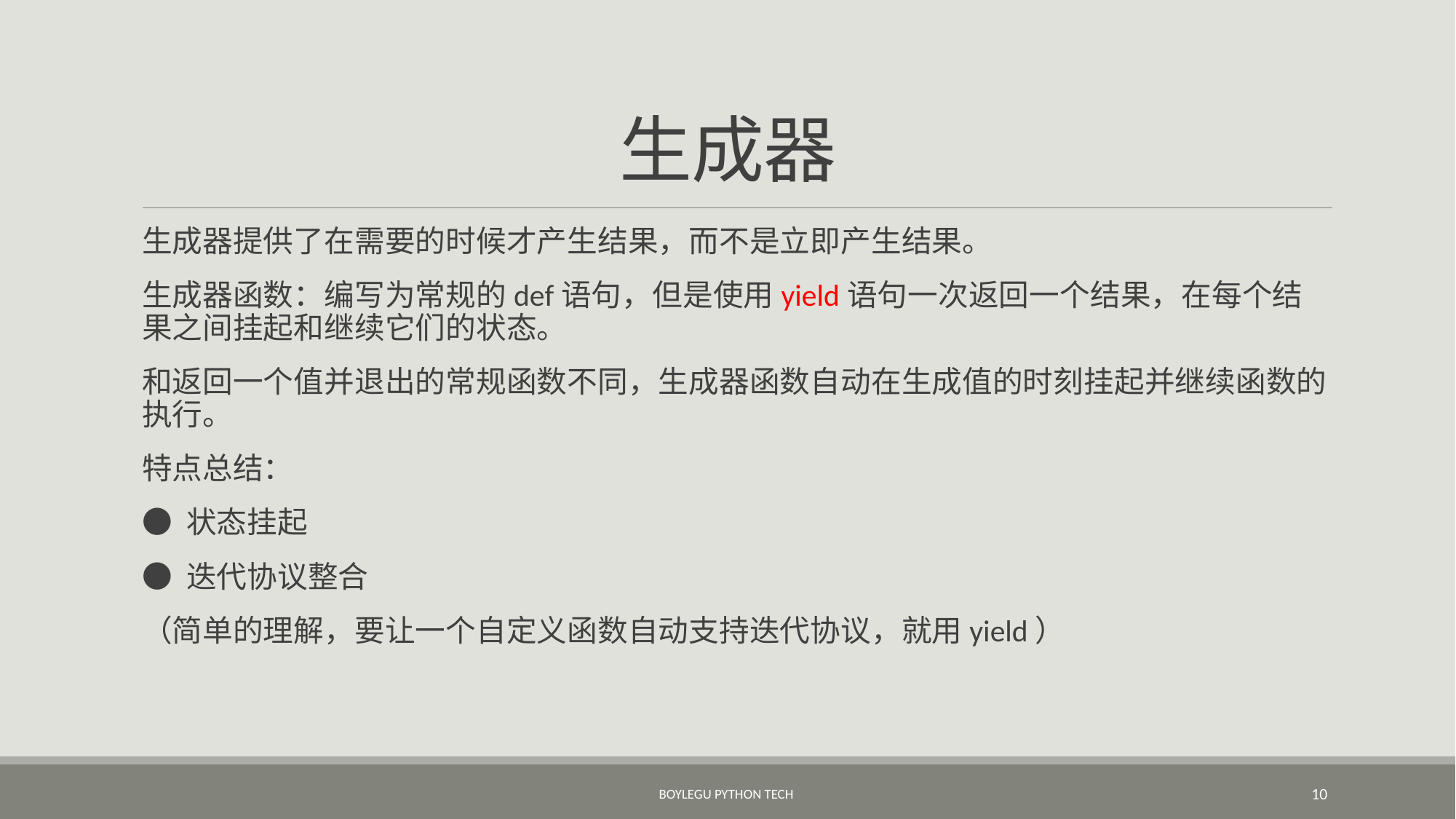

# 生成器
生成器提供了在需要的时候才产生结果，而不是立即产生结果。
生成器函数：编写为常规的def语句，但是使用yield语句一次返回一个结果，在每个结果之间挂起和继续它们的状态。
和返回一个值并退出的常规函数不同，生成器函数自动在生成值的时刻挂起并继续函数的执行。
特点总结：
● 状态挂起
● 迭代协议整合
（简单的理解，要让一个自定义函数自动支持迭代协议，就用yield）

BoyleGu Python Tech
10